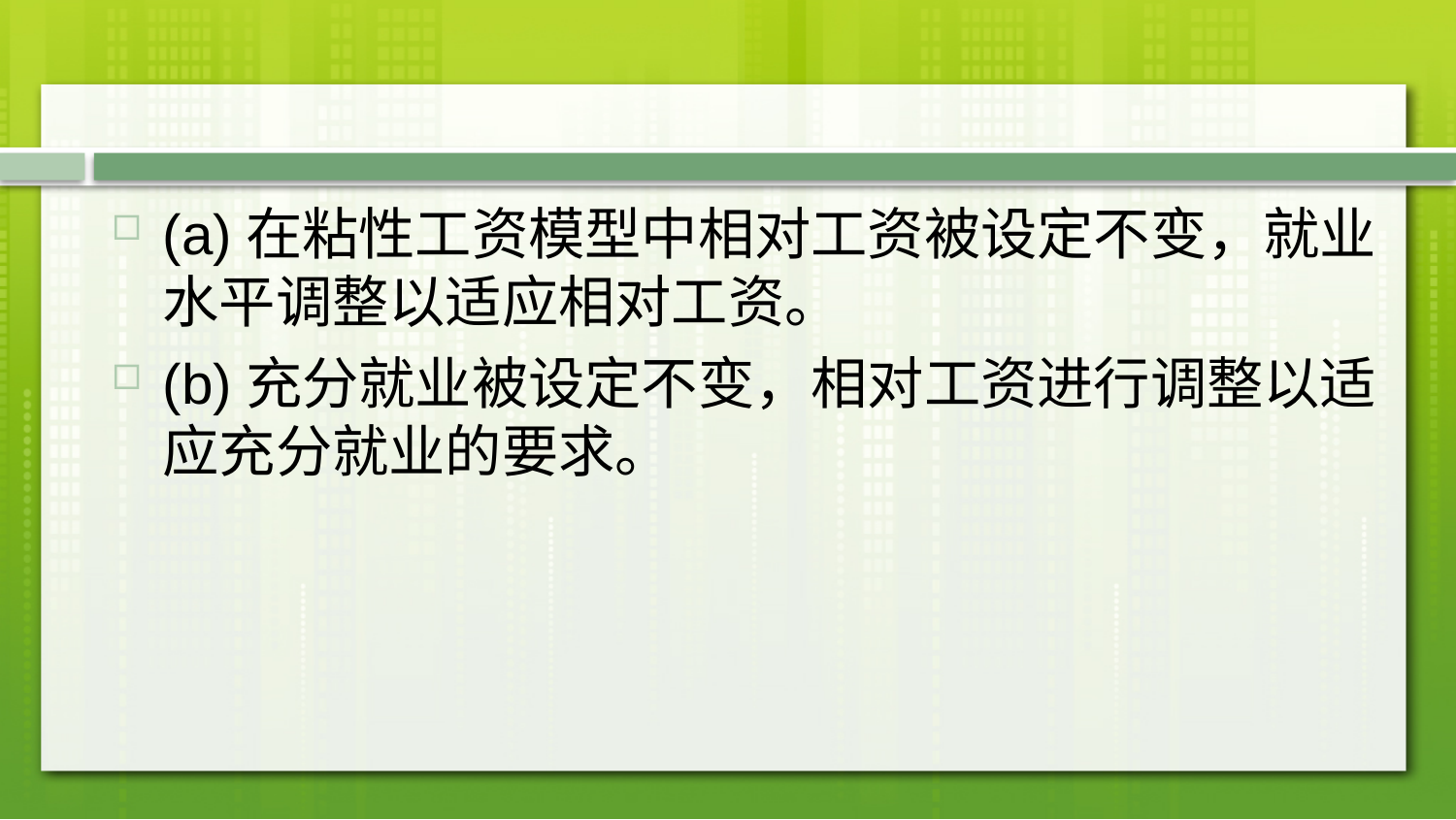

#
(a)在粘性工资模型中相对工资被设定不变，就业水平调整以适应相对工资。
(b)充分就业被设定不变，相对工资进行调整以适应充分就业的要求。